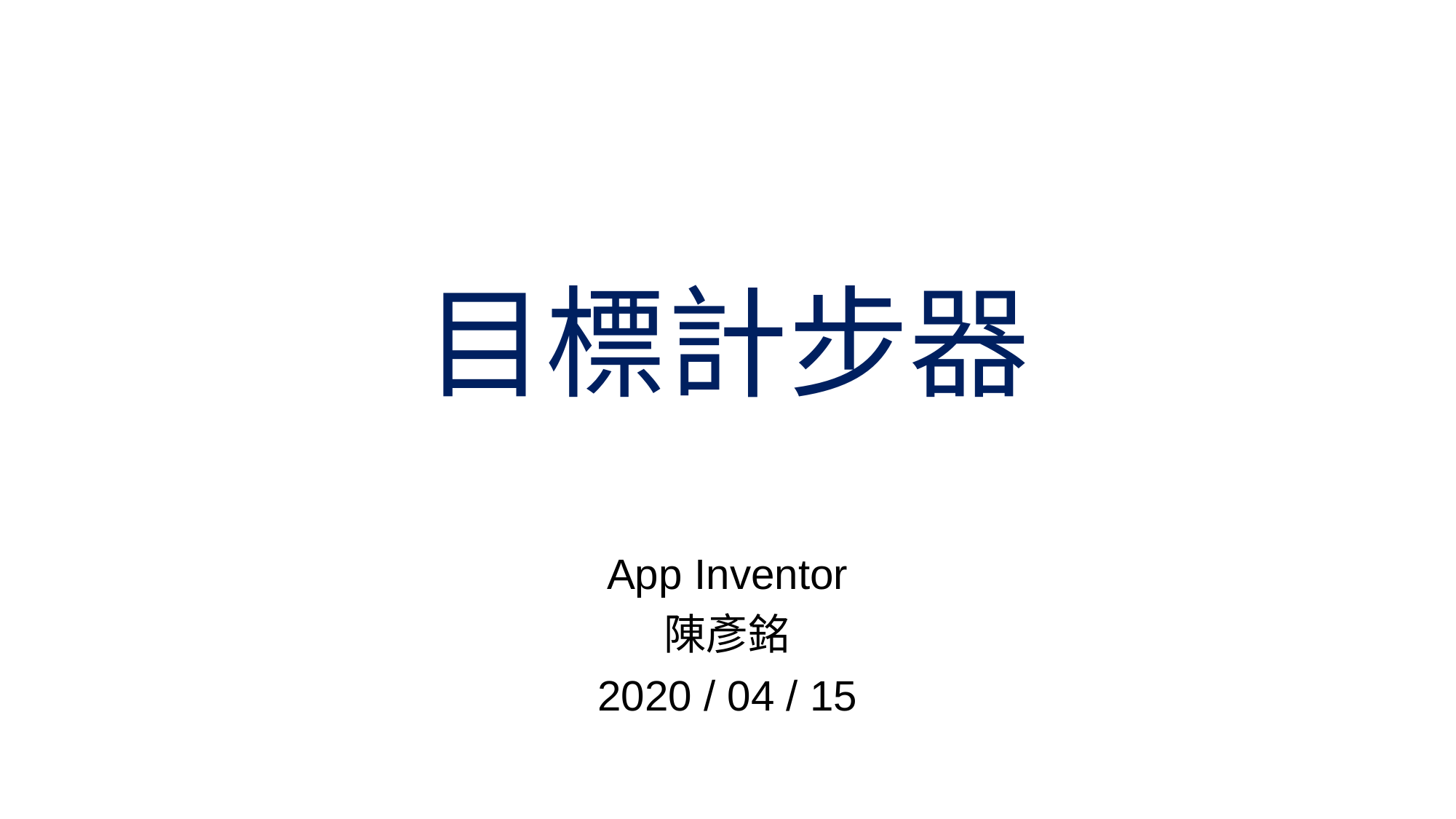

# 目標計步器
App Inventor
陳彥銘
2020 / 04 / 15